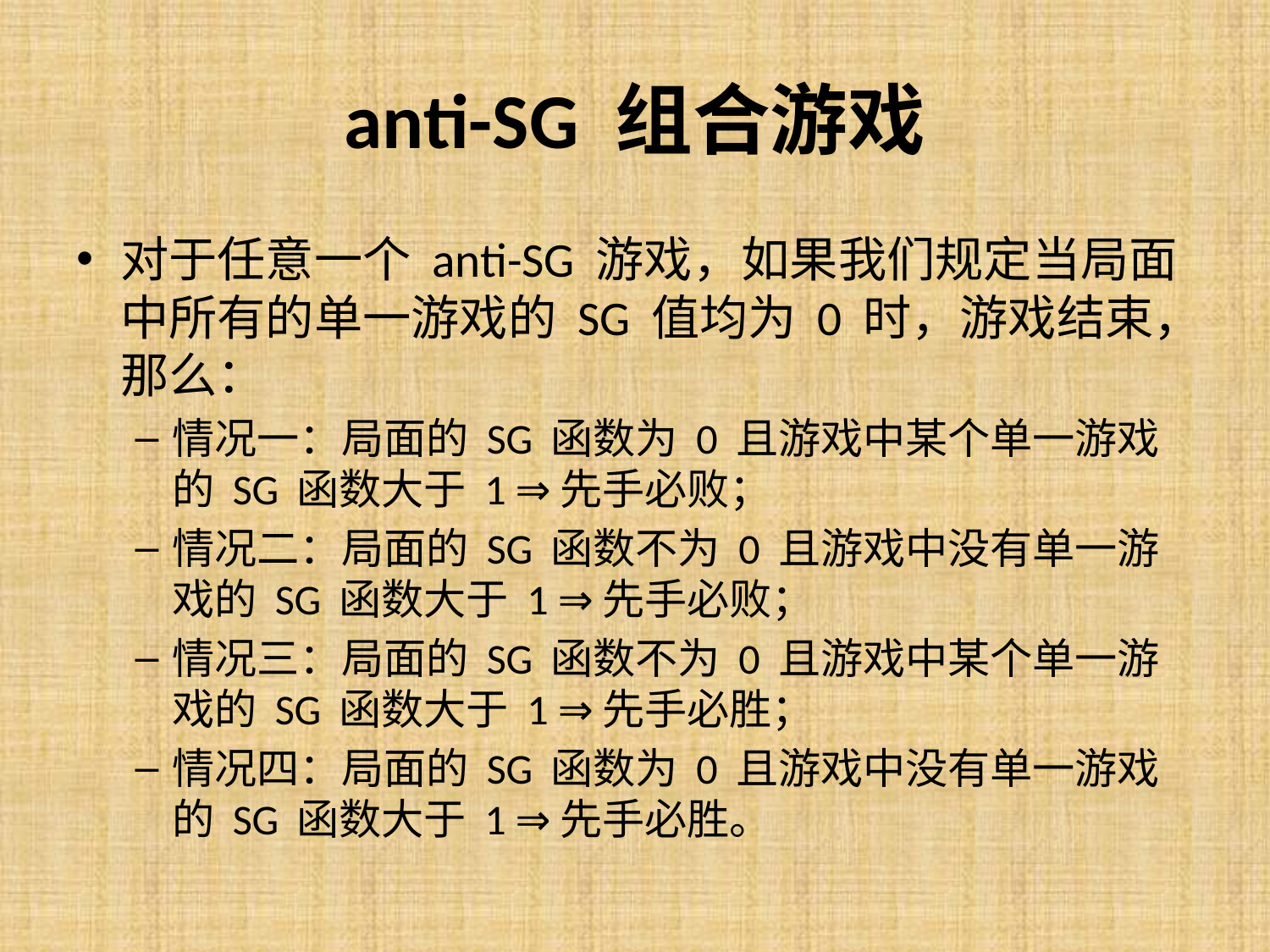

# anti-SG 组合游戏
对于任意一个 anti-SG 游戏，如果我们规定当局面中所有的单一游戏的 SG 值均为 0 时，游戏结束，那么：
情况一：局面的 SG 函数为 0 且游戏中某个单一游戏的 SG 函数大于 1 ⇒先手必败；
情况二：局面的 SG 函数不为 0 且游戏中没有单一游戏的 SG 函数大于 1 ⇒先手必败；
情况三：局面的 SG 函数不为 0 且游戏中某个单一游戏的 SG 函数大于 1 ⇒先手必胜；
情况四：局面的 SG 函数为 0 且游戏中没有单一游戏的 SG 函数大于 1 ⇒先手必胜。